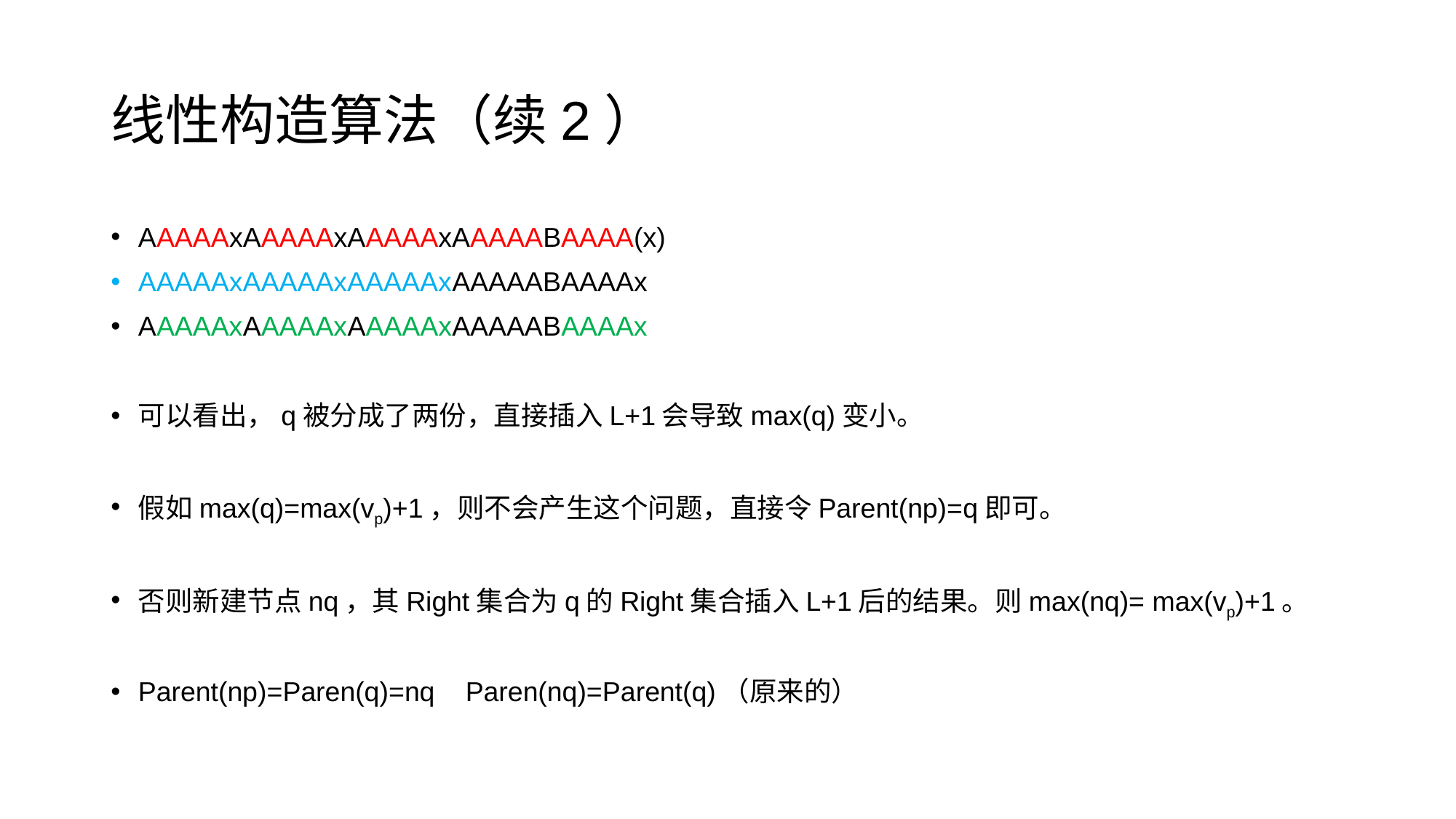

# 线性构造算法（续2）
AAAAAxAAAAAxAAAAAxAAAAABAAAA(x)
AAAAAxAAAAAxAAAAAxAAAAABAAAAx
AAAAAxAAAAAxAAAAAxAAAAABAAAAx

可以看出，q被分成了两份，直接插入L+1会导致max(q)变小。

假如max(q)=max(vp)+1，则不会产生这个问题，直接令Parent(np)=q即可。

否则新建节点nq，其Right集合为q的Right集合插入L+1后的结果。则max(nq)= max(vp)+1。

Parent(np)=Paren(q)=nq    Paren(nq)=Parent(q)（原来的）